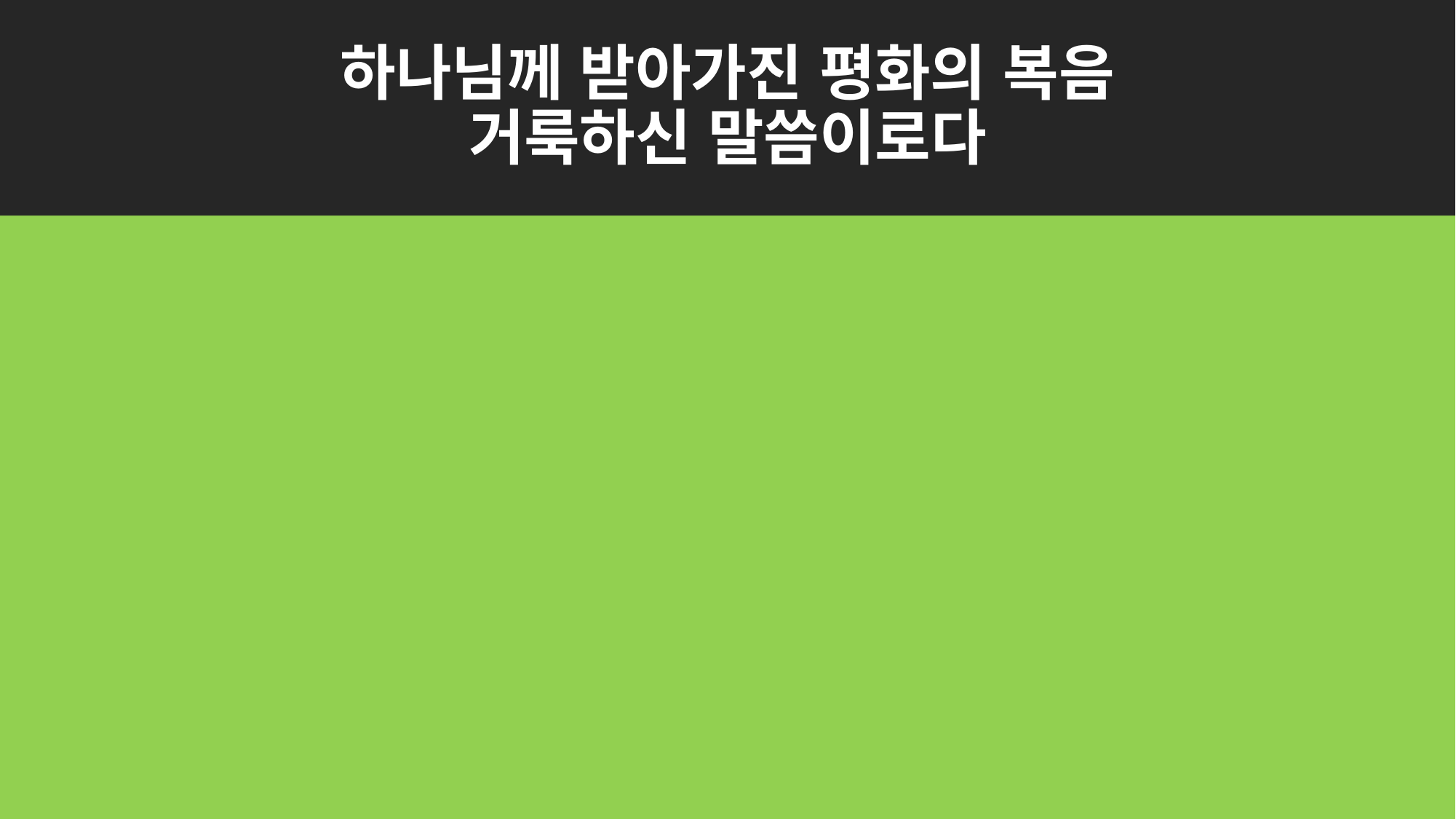

# 하나님께 받아가진 평화의 복음 거룩하신 말씀이로다